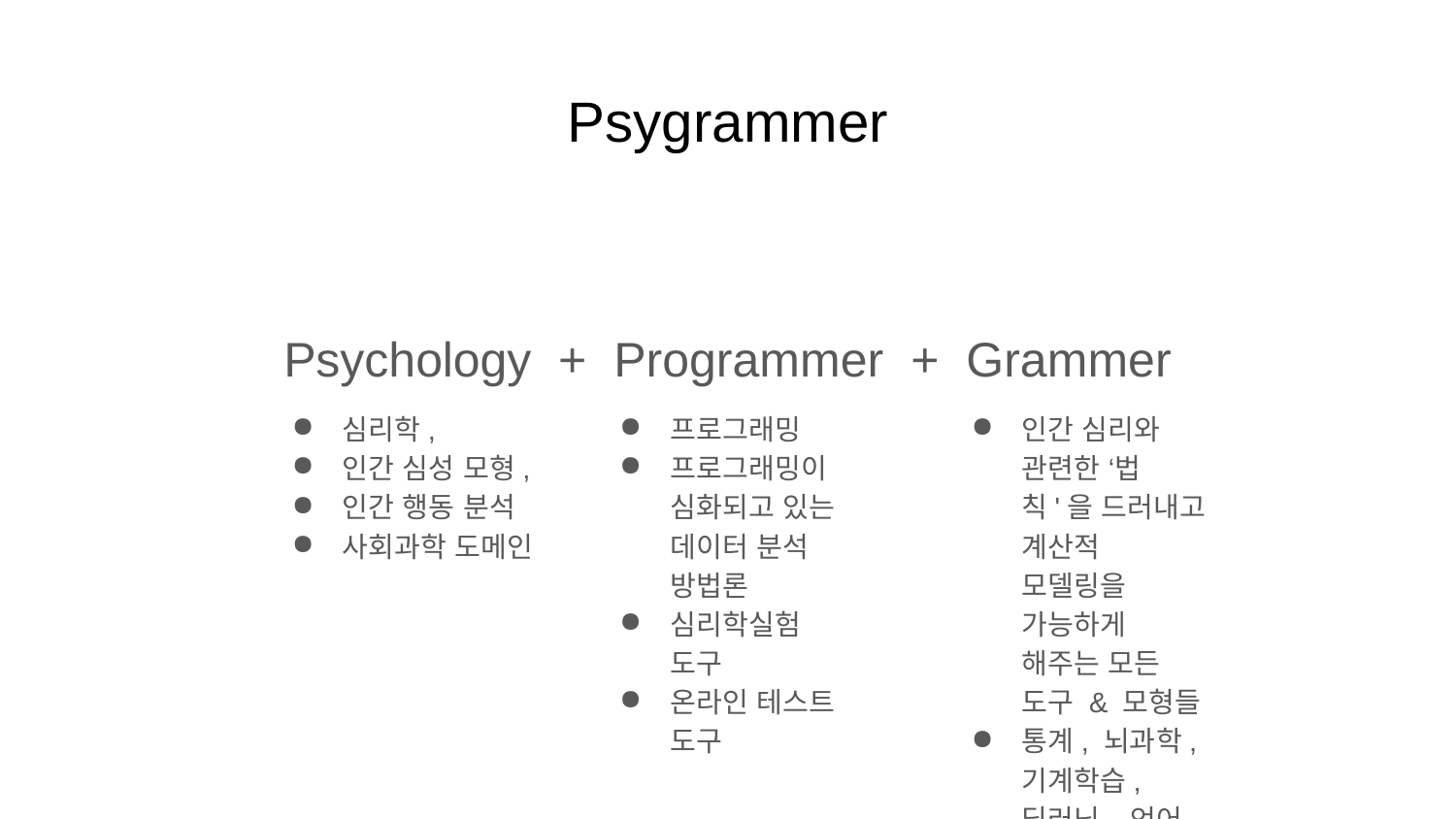

# Psygrammer

Psychology  +  Programmer  +  Grammer

심리학,
인간 심성 모형,
인간 행동 분석
사회과학 도메인

프로그래밍
프로그래밍이 심화되고 있는 데이터 분석 방법론
심리학실험 도구
온라인 테스트 도구
인간 심리와 관련한 ‘법칙'을 드러내고 계산적 모델링을 가능하게 해주는 모든 도구 & 모형들
통계, 뇌과학, 기계학습,딥러닝, 언어학, 수학 ..